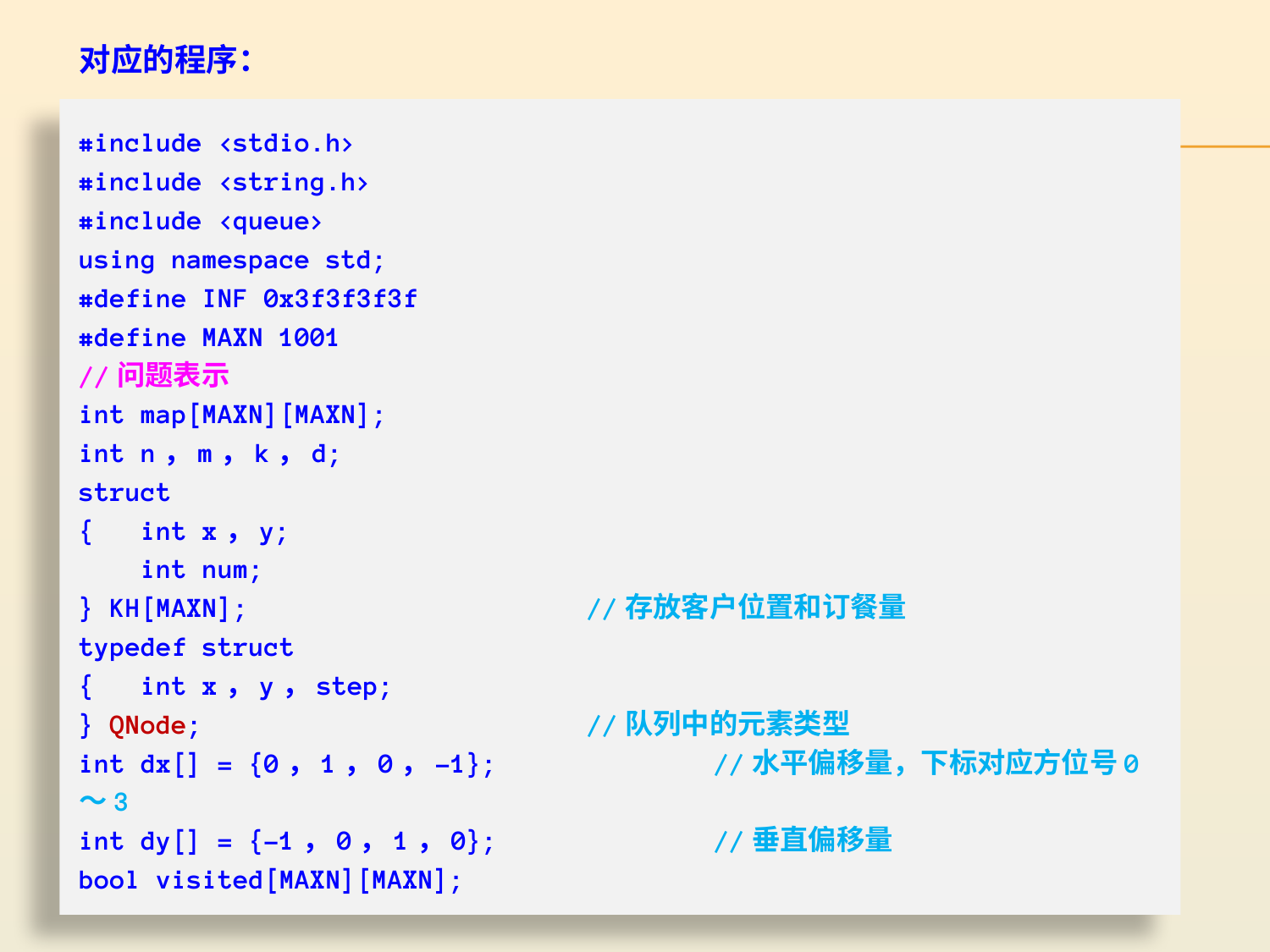

对应的程序：
#include <stdio.h>
#include <string.h>
#include <queue>
using namespace std;
#define INF 0x3f3f3f3f
#define MAXN 1001
//问题表示
int map[MAXN][MAXN];
int n，m，k，d;
struct
{   int x，y;
    int num;
} KH[MAXN];			//存放客户位置和订餐量
typedef struct
{   int x，y，step;
} QNode;				//队列中的元素类型
int dx[] = {0，1，0，-1};		//水平偏移量，下标对应方位号0～3
int dy[] = {-1，0，1，0};		//垂直偏移量
bool visited[MAXN][MAXN];